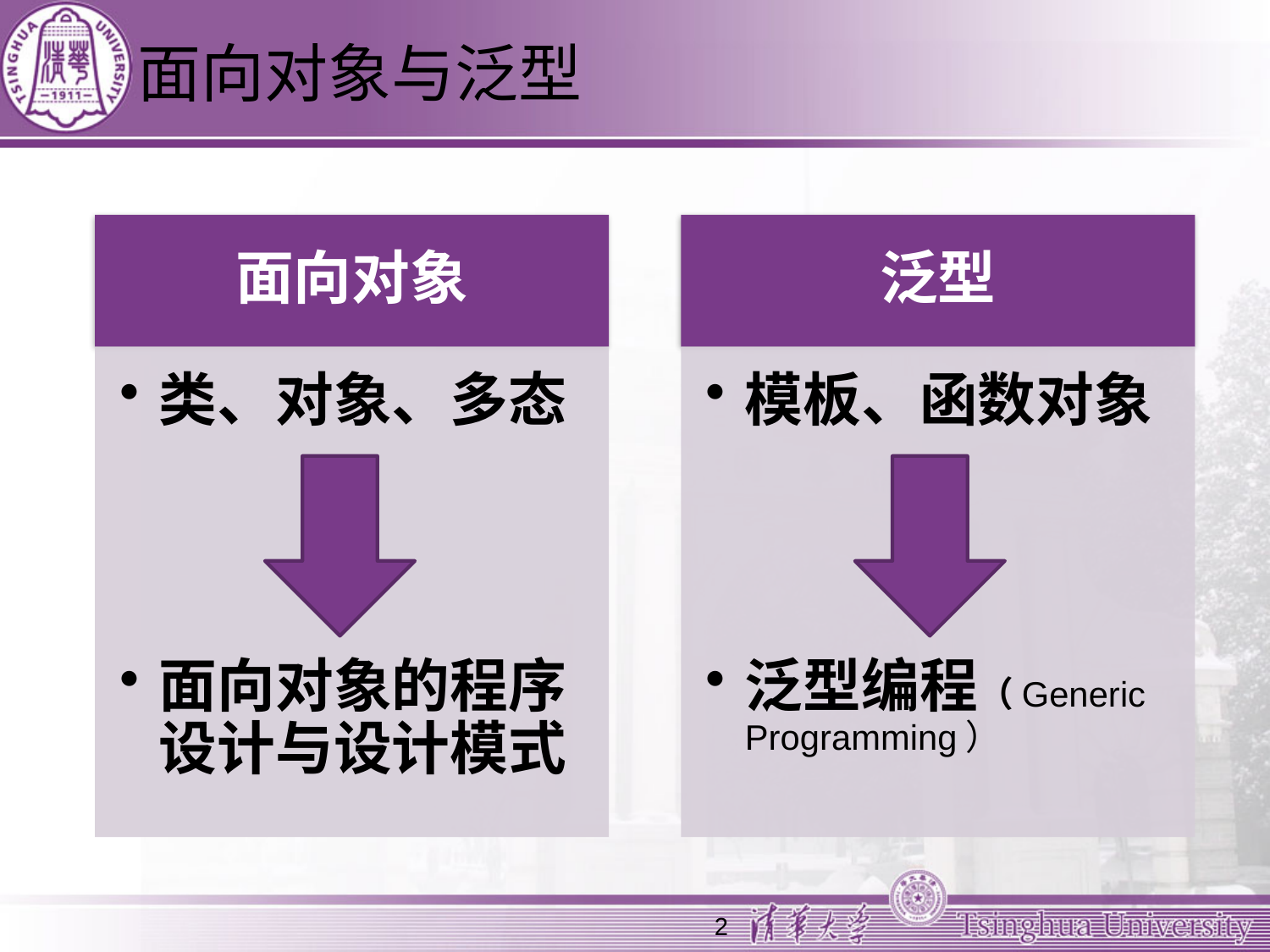

# 面向对象与泛型
面向对象
类、对象、多态

面向对象的程序设计与设计模式
泛型
模板、函数对象

泛型编程（Generic Programming）

2